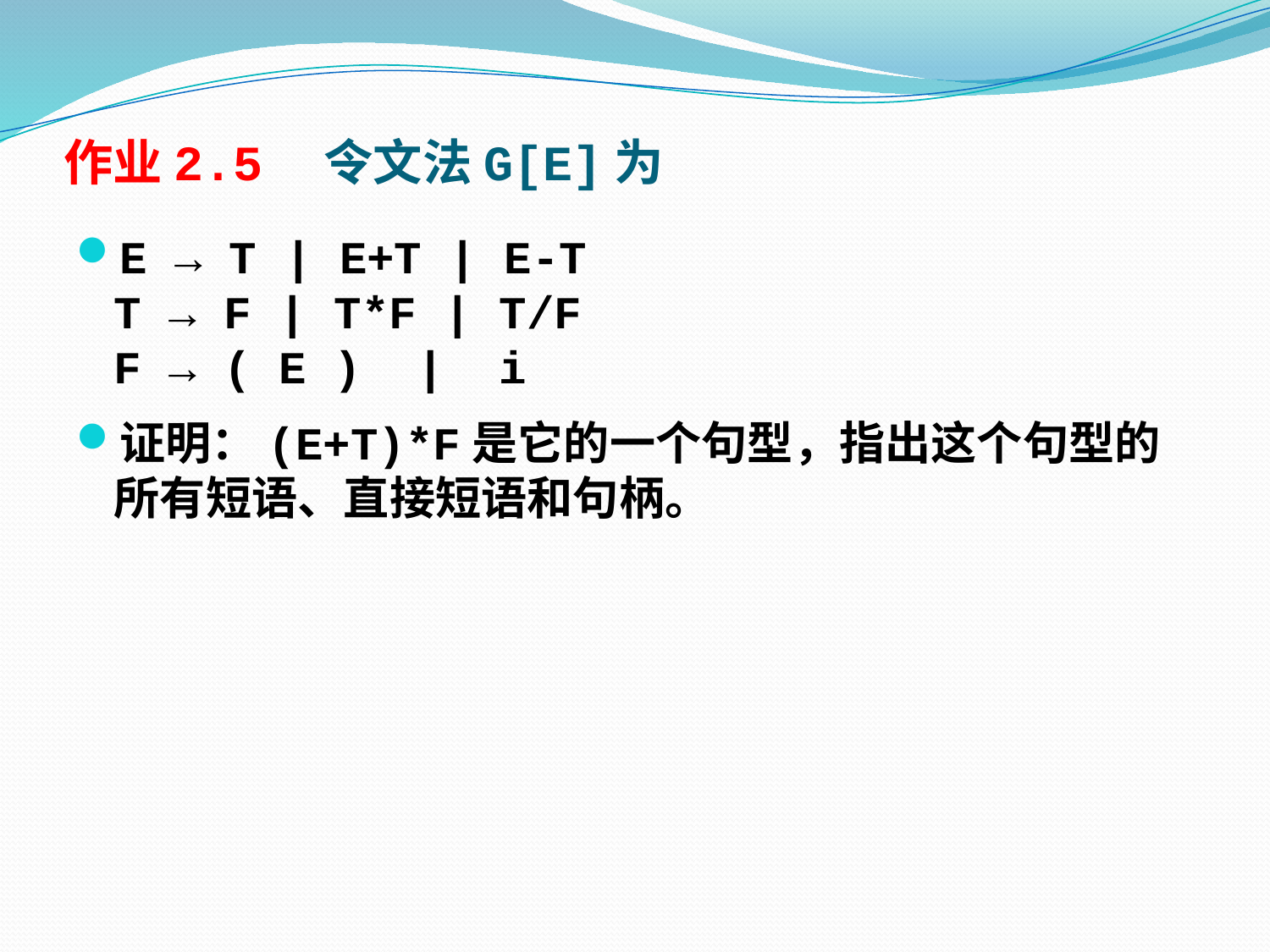

# 作业2.5　令文法G[E]为
E → T | E+T | E-T
T → F | T*F | T/F
F → ( E )  |  i
证明：(E+T)*F是它的一个句型，指出这个句型的所有短语、直接短语和句柄。